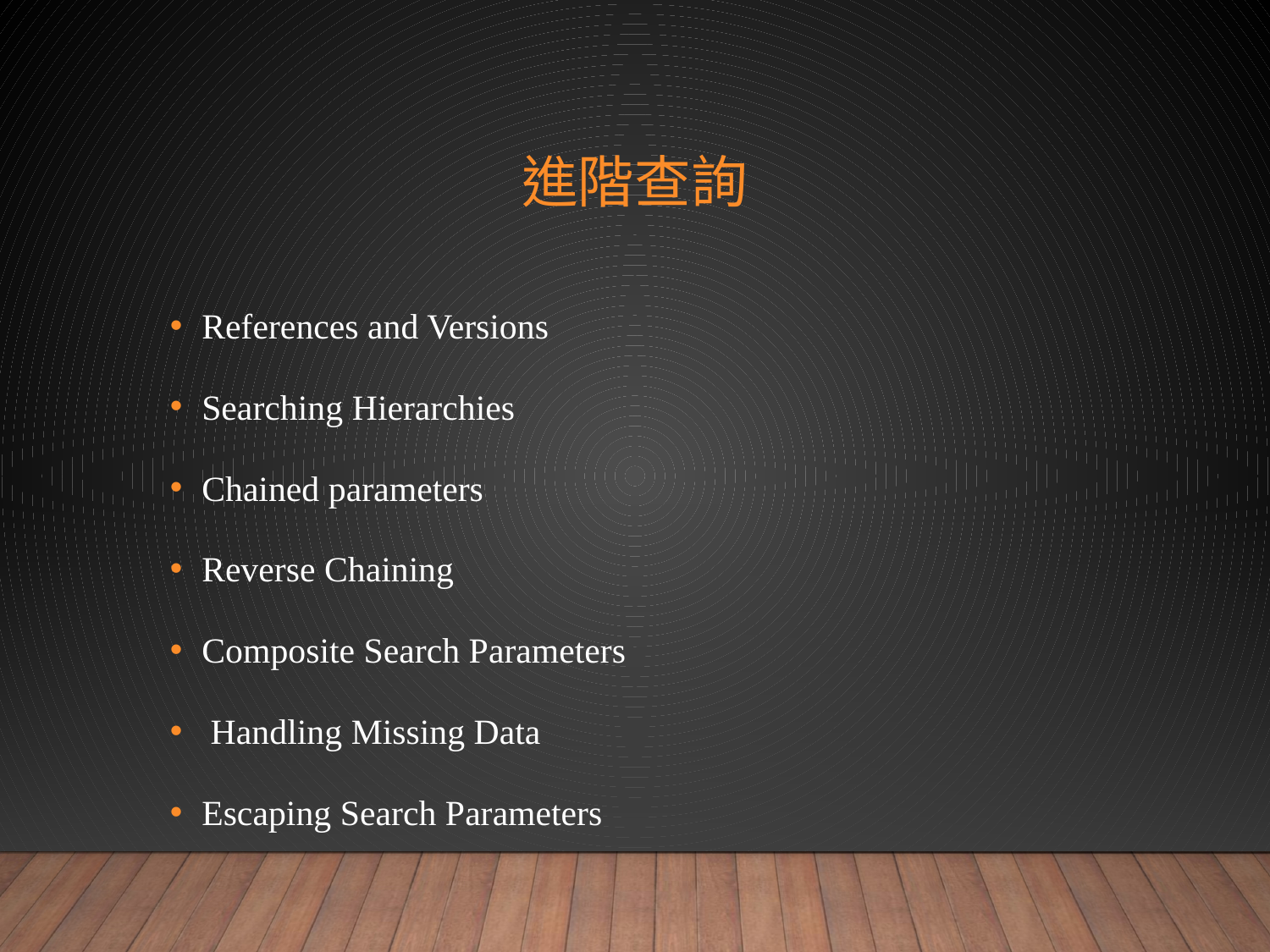

# 進階查詢
References and Versions
Searching Hierarchies
Chained parameters
Reverse Chaining
Composite Search Parameters
 Handling Missing Data
Escaping Search Parameters